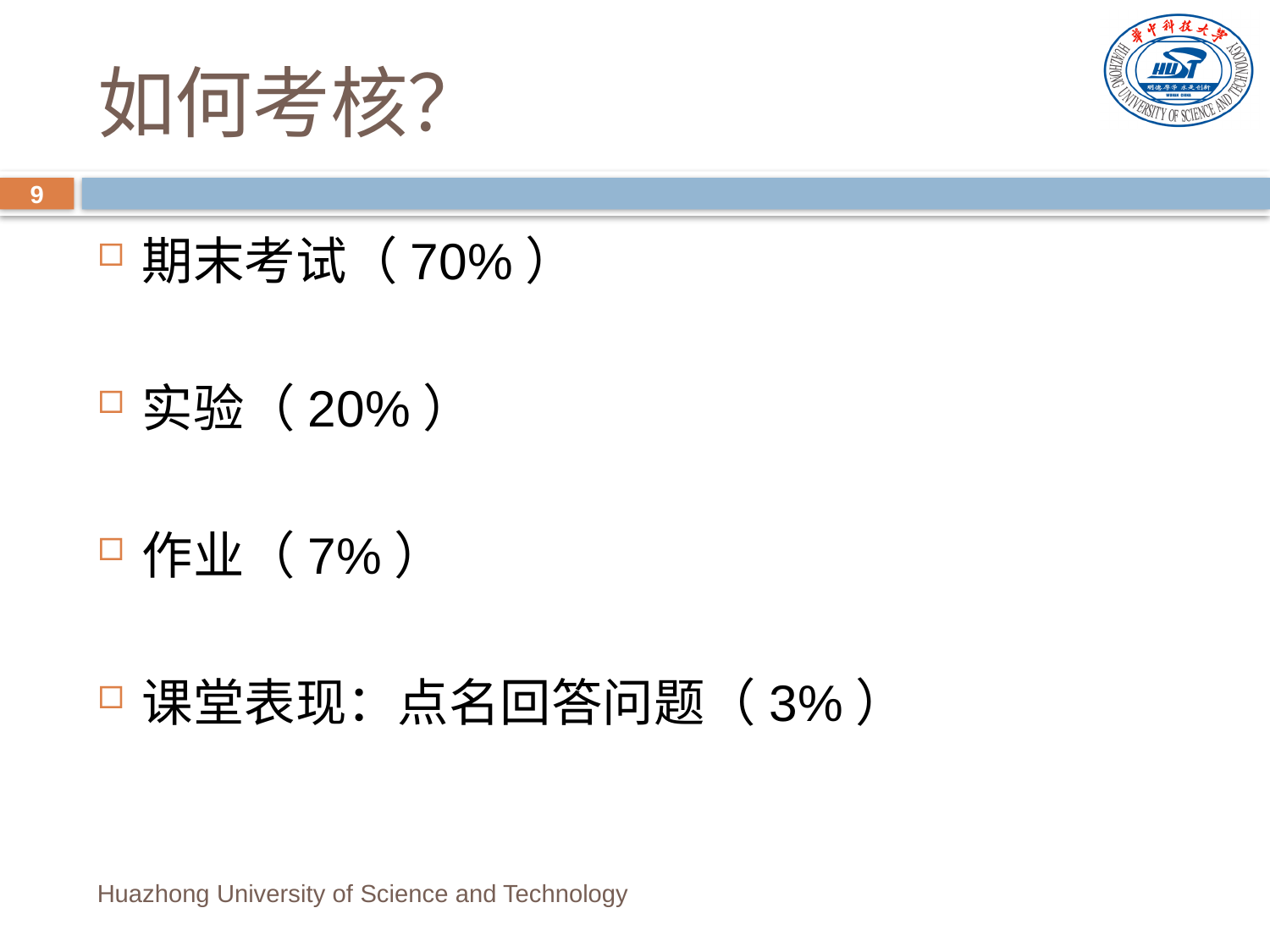

# 如何考核？
9
期末考试（70%）

实验（20%）

作业（7%）

课堂表现：点名回答问题（3%）

Huazhong University of Science and Technology